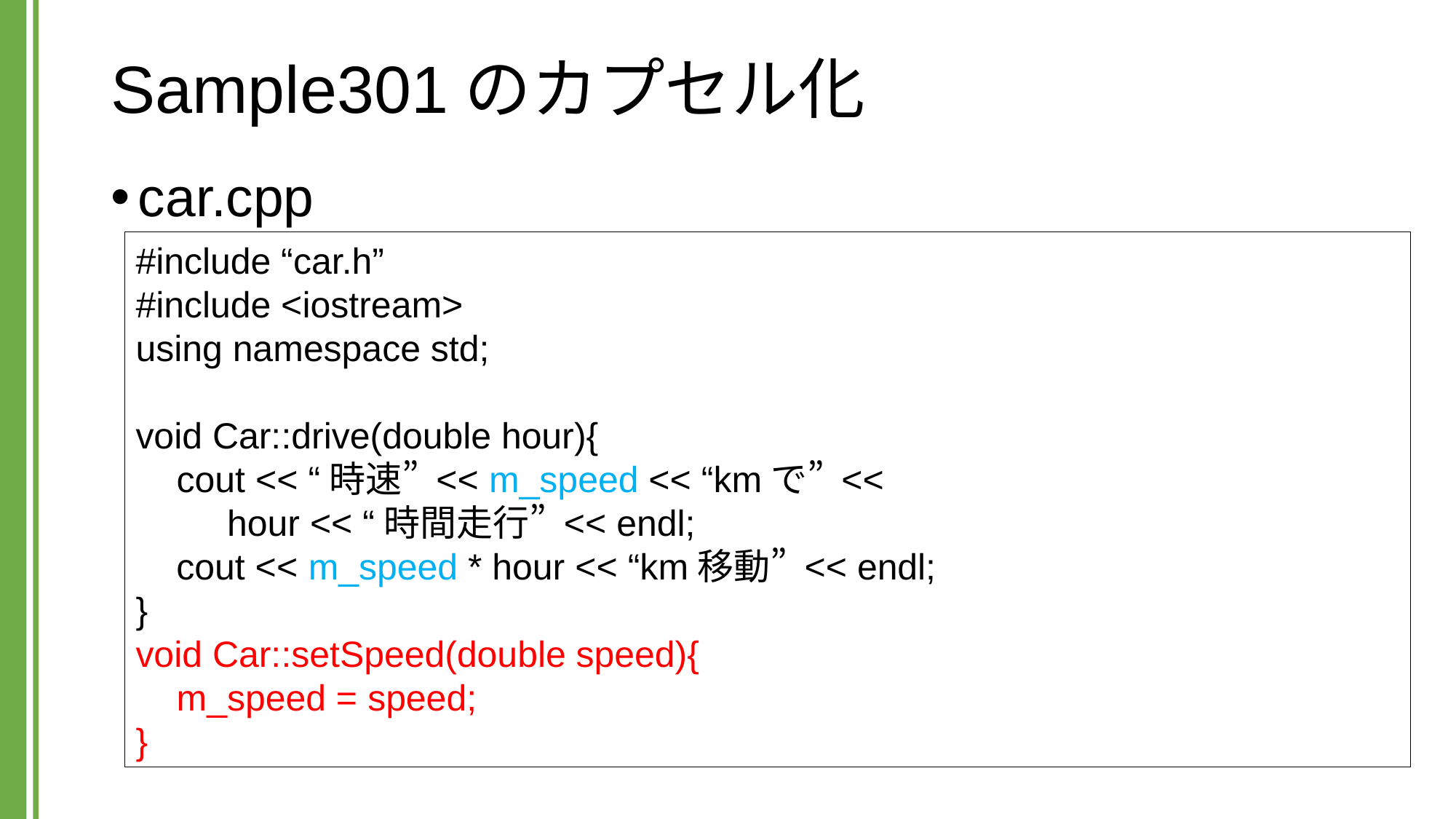

# Sample301のカプセル化
car.cpp

#include “car.h”
#include <iostream>
using namespace std;
void Car::drive(double hour){
    cout << “時速” << m_speed << “kmで” <<
         hour << “時間走行” << endl;
    cout << m_speed * hour << “km移動” << endl;
}
void Car::setSpeed(double speed){
    m_speed = speed;
}